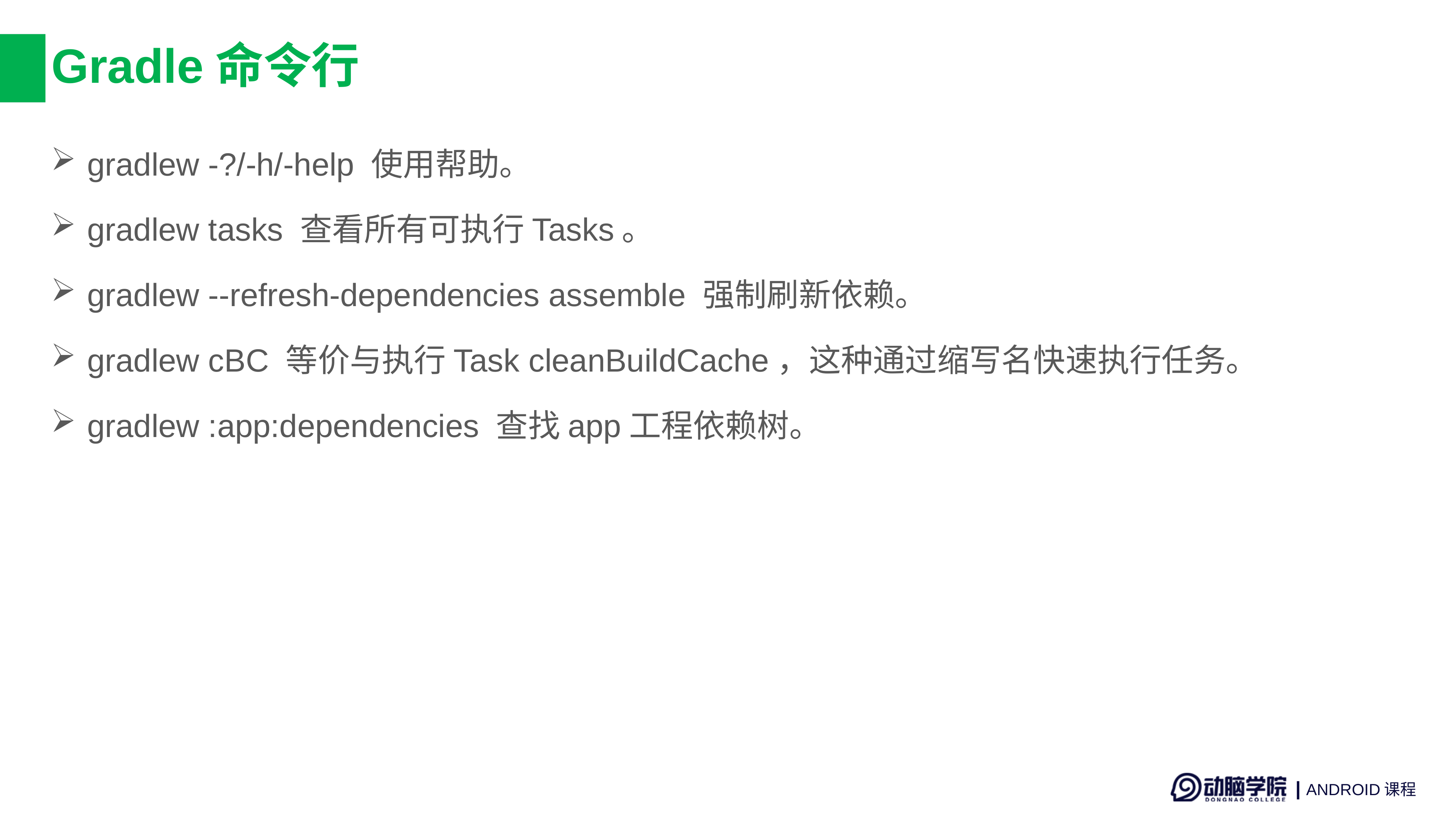

# Gradle命令行
gradlew -?/-h/-help 使用帮助。
gradlew tasks 查看所有可执行Tasks。
gradlew --refresh-dependencies assemble 强制刷新依赖。
gradlew cBC 等价与执行Task cleanBuildCache，这种通过缩写名快速执行任务。
gradlew :app:dependencies 查找app工程依赖树。